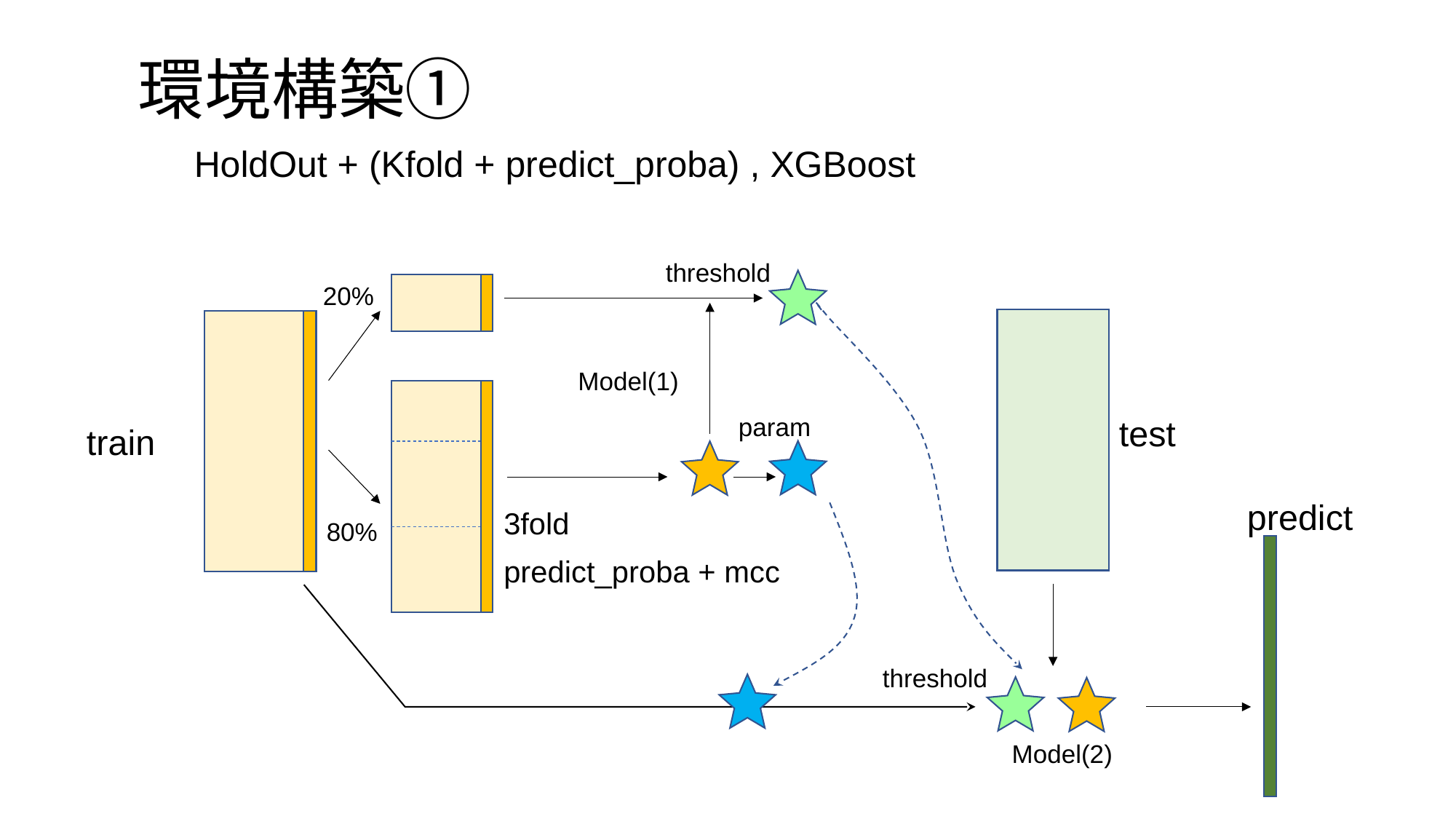

# 環境構築①
HoldOut + (Kfold + predict_proba) , XGBoost

threshold

20%

Model(1)

param

test

train

predict

3fold
predict_proba + mcc

80%

threshold

Model(2)